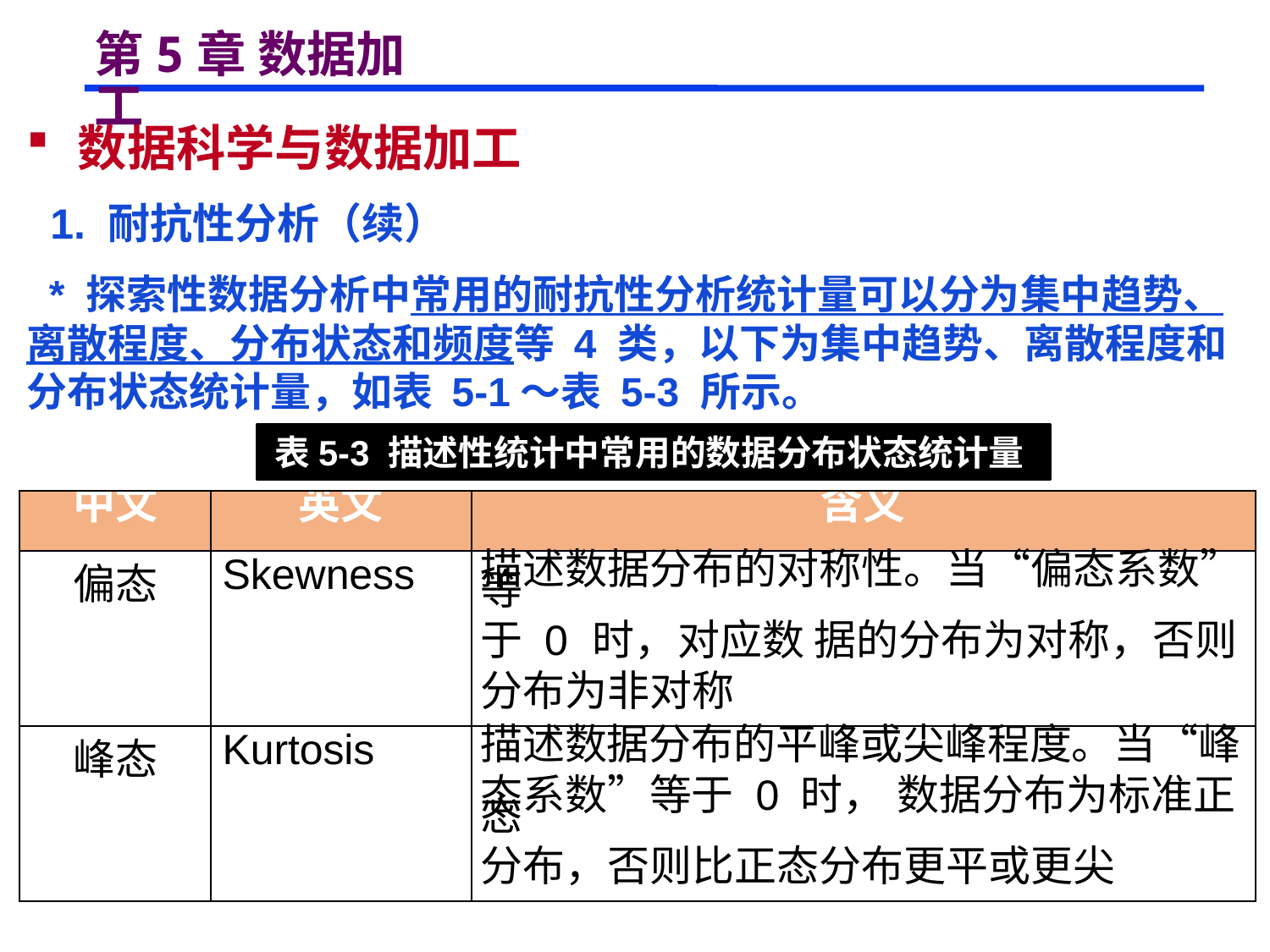

# 第5章 数据加工
 数据科学与数据加工
  1. 耐抗性分析（续）
  * 探索性数据分析中常用的耐抗性分析统计量可以分为集中趋势、离散程度、分布状态和频度等 4 类，以下为集中趋势、离散程度和分布状态统计量，如表 5-1～表 5-3 所示。
表5-3 描述性统计中常用的数据分布状态统计量
| 中文 | 英文 | 含义 |
| --- | --- | --- |
| 偏态 | Skewness | 描述数据分布的对称性。当“偏态系数”等 于 0 时，对应数 据的分布为对称，否则 分布为非对称 |
| 峰态 | Kurtosis | 描述数据分布的平峰或尖峰程度。当“峰 态系数”等于 0 时， 数据分布为标准正态 分布，否则比正态分布更平或更尖 |